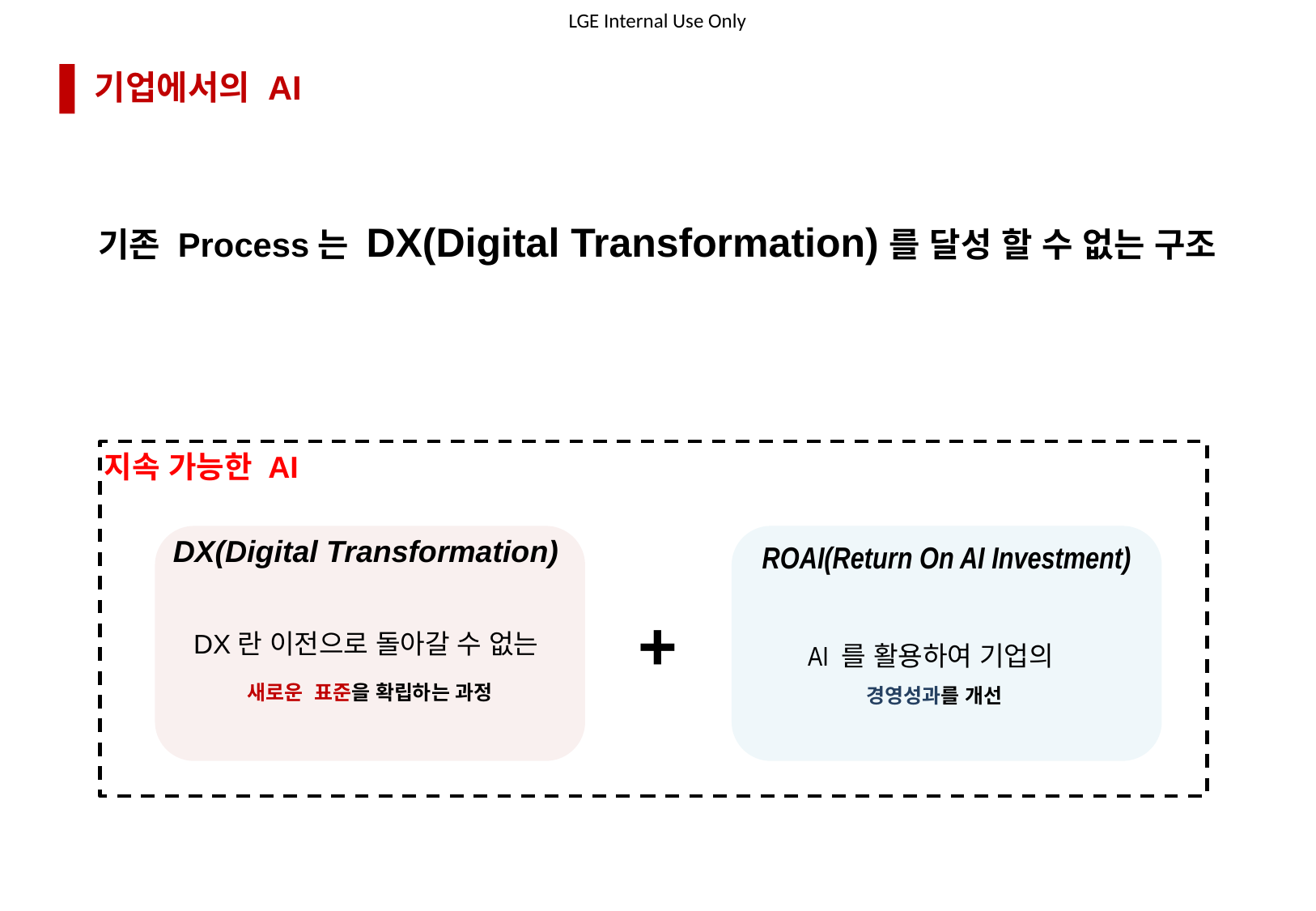

기업에서의 AI
기존 Process는 DX(Digital Transformation)를 달성 할 수 없는 구조
지속 가능한 AI

DX(Digital Transformation)

ROAI(Return On AI Investment)
+
AI 를 활용하여 기업의
경영성과를 개선
DX란 이전으로 돌아갈 수 없는
새로운 표준을 확립하는 과정